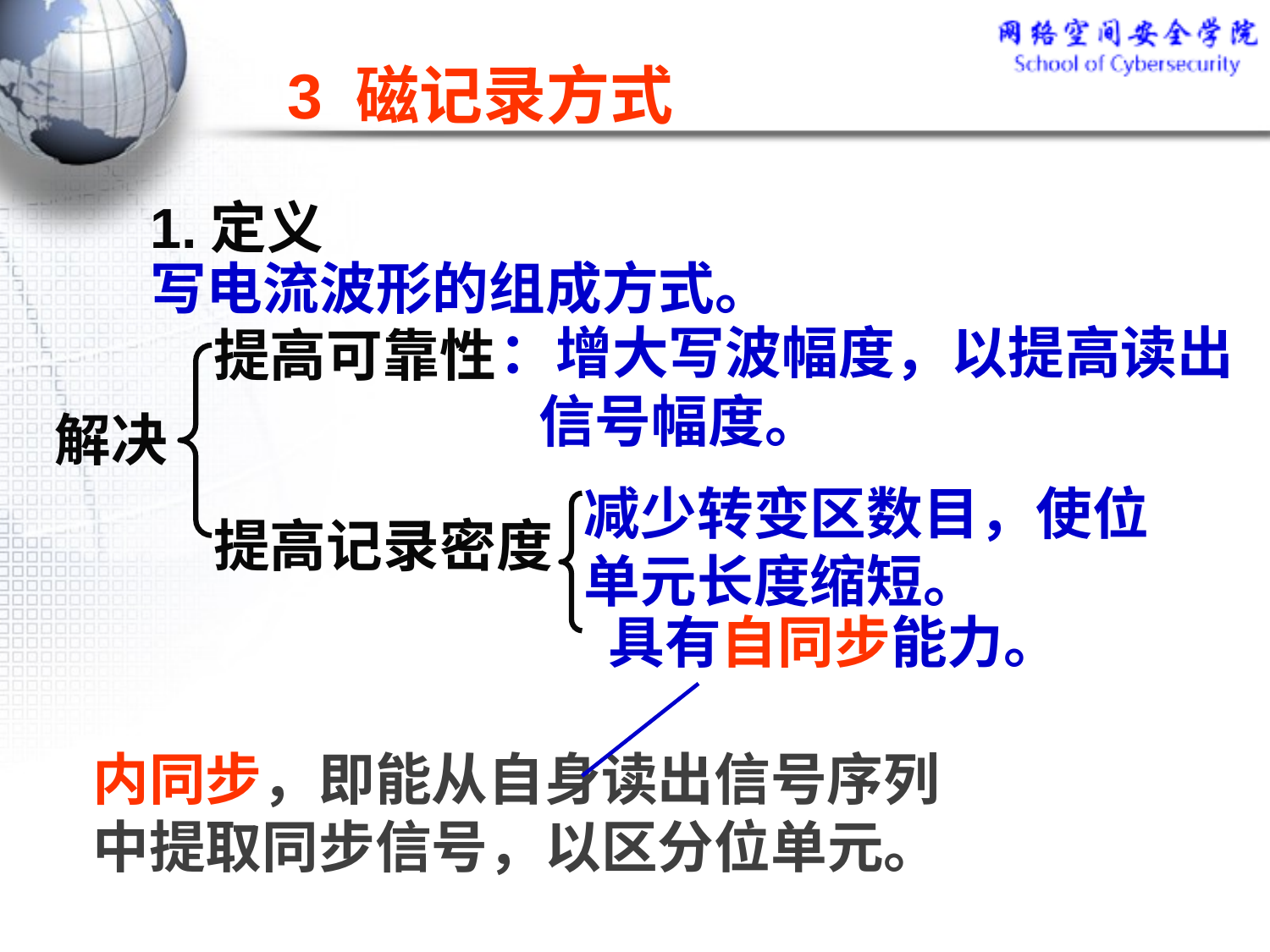

3 磁记录方式
1.定义
写电流波形的组成方式。
提高可靠性
：增大写波幅度，以提高读出
  信号幅度。

解决
减少转变区数目，使位单元长度缩短。

提高记录密度
具有自同步能力。

内同步，即能从自身读出信号序列中提取同步信号，以区分位单元。